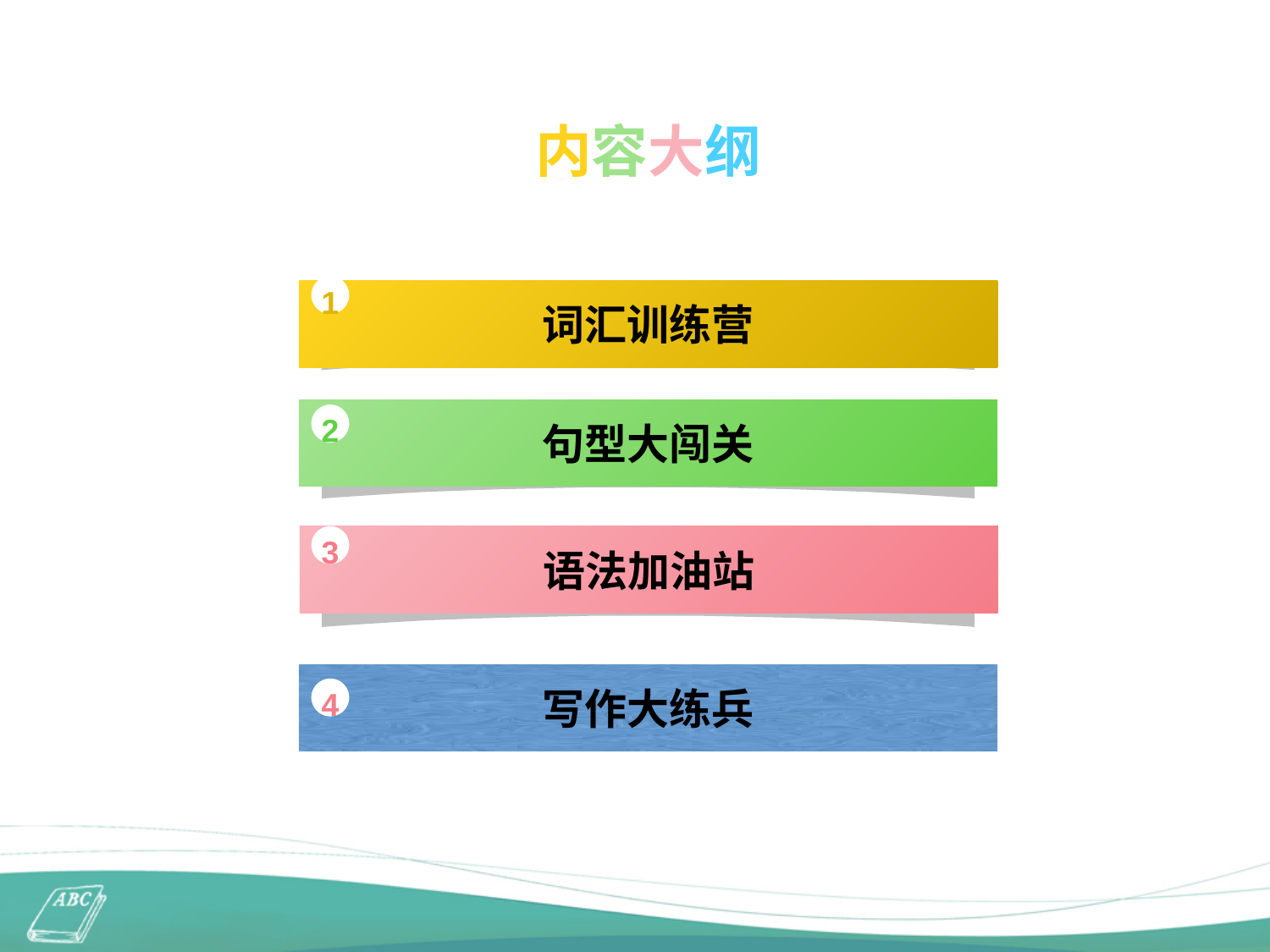

内容大纲
1
词汇训练营

句型大闯关
2

语法加油站
3

写作大练兵
4